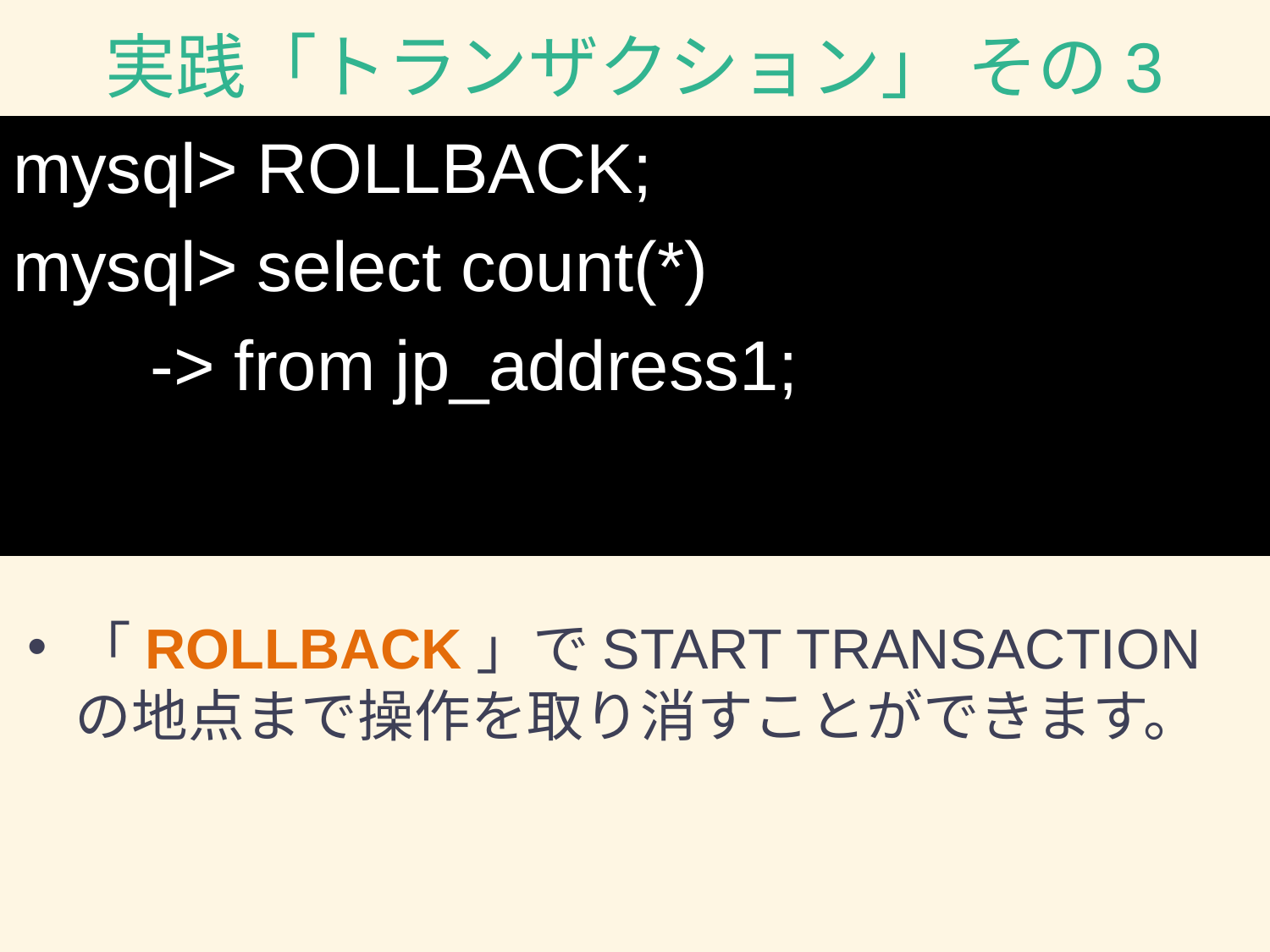

# 実践「トランザクション」 その3
mysql> ROLLBACK;
mysql> select count(*)
       -> from jp_address1;
「ROLLBACK」でSTART TRANSACTIONの地点まで操作を取り消すことができます。